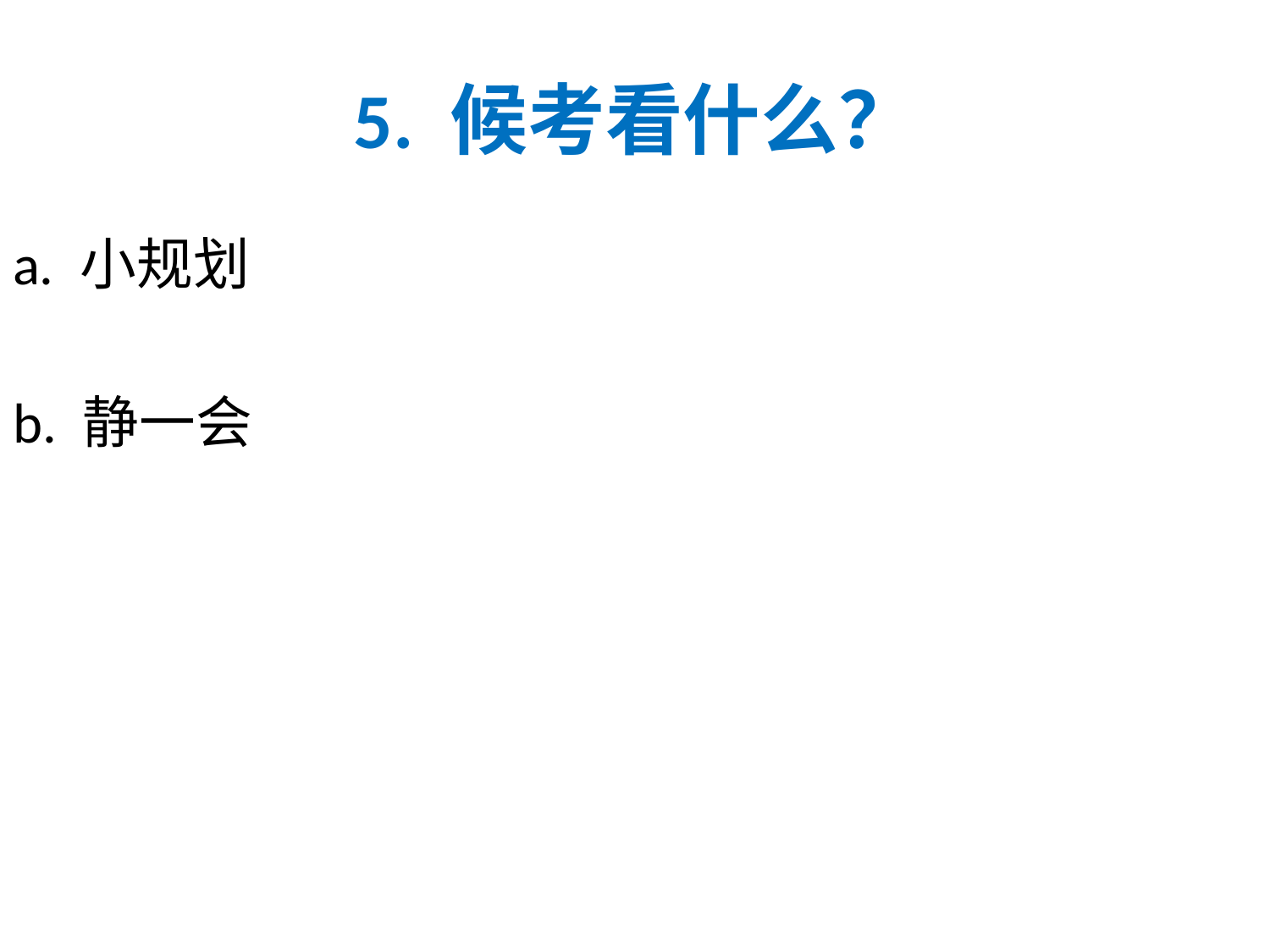

# 5. 候考看什么？
a. 小规划

b. 静一会